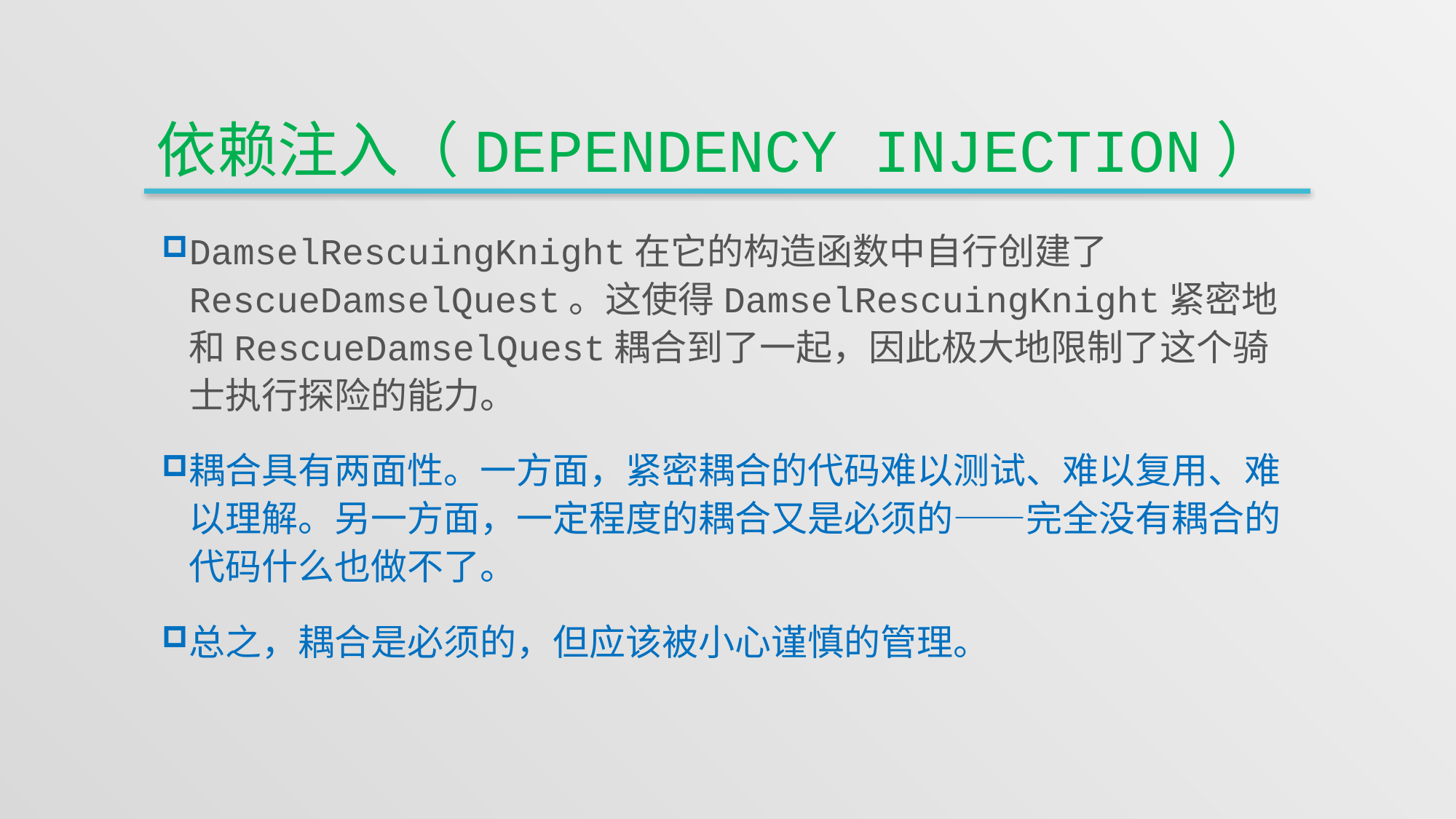

# 依赖注入（Dependency injection）
DamselRescuingKnight在它的构造函数中自行创建了RescueDamselQuest。这使得DamselRescuingKnight紧密地和RescueDamselQuest耦合到了一起，因此极大地限制了这个骑士执行探险的能力。
耦合具有两面性。一方面，紧密耦合的代码难以测试、难以复用、难以理解。另一方面，一定程度的耦合又是必须的——完全没有耦合的代码什么也做不了。
总之，耦合是必须的，但应该被小心谨慎的管理。